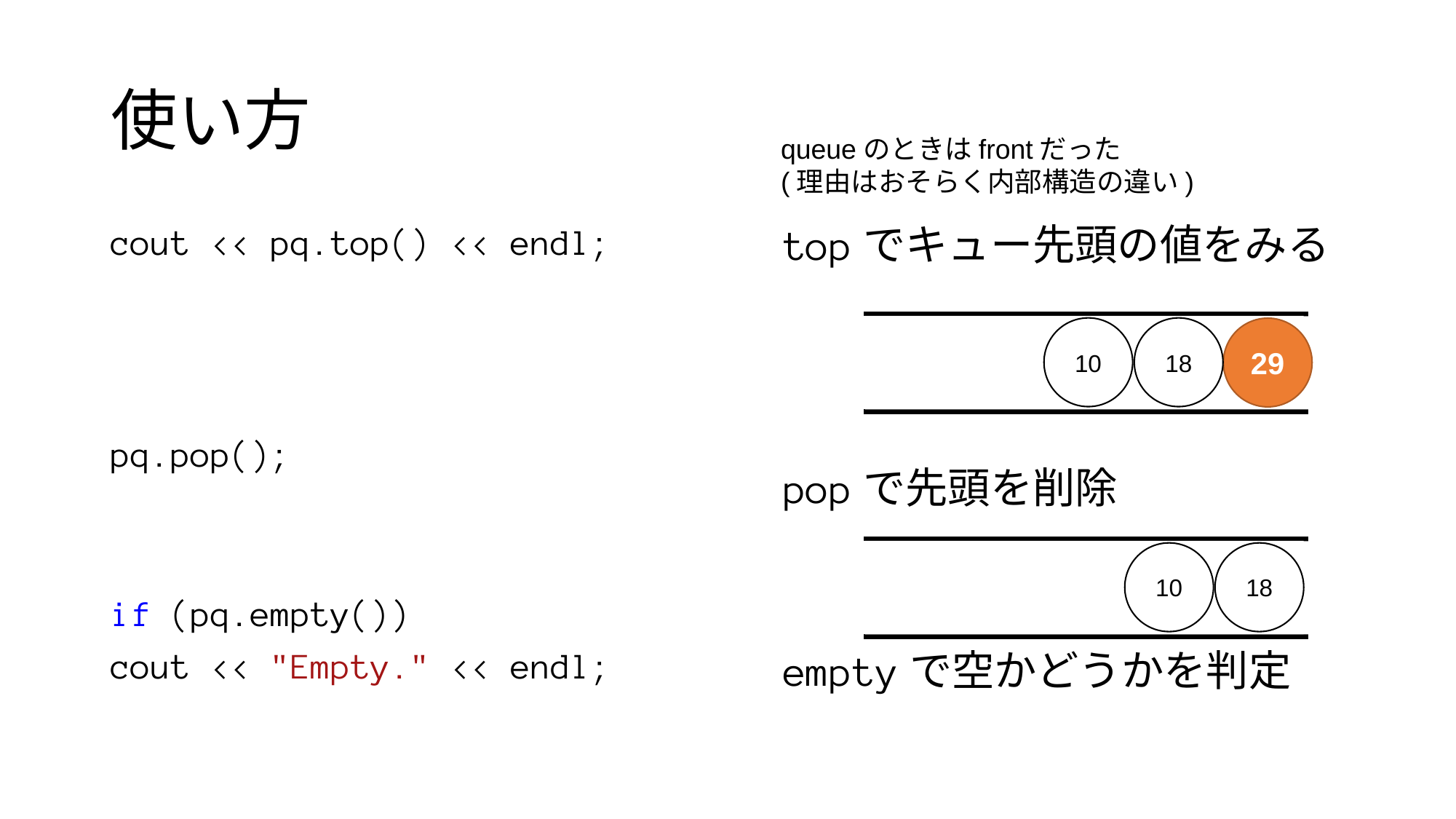

# 使い方
queueのときはfrontだった
(理由はおそらく内部構造の違い)
cout << pq.top() << endl;

pq.pop();

if (pq.empty())
cout << "Empty." << endl;

topでキュー先頭の値をみる

popで先頭を削除

emptyで空かどうかを判定

10
18
29

10
18